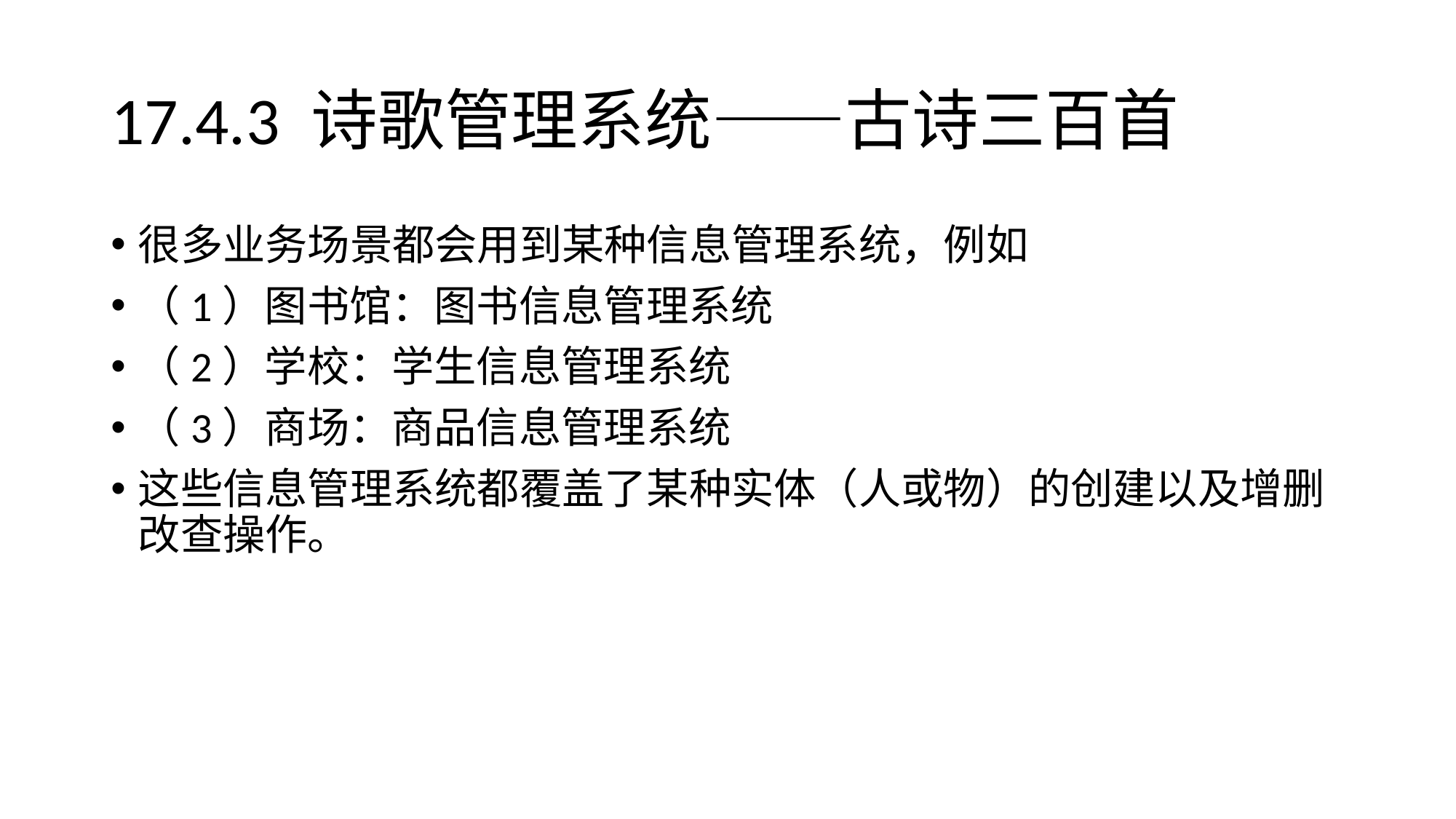

# 17.4.3 诗歌管理系统——古诗三百首
很多业务场景都会用到某种信息管理系统，例如
（1）图书馆：图书信息管理系统
（2）学校：学生信息管理系统
（3）商场：商品信息管理系统
这些信息管理系统都覆盖了某种实体（人或物）的创建以及增删改查操作。